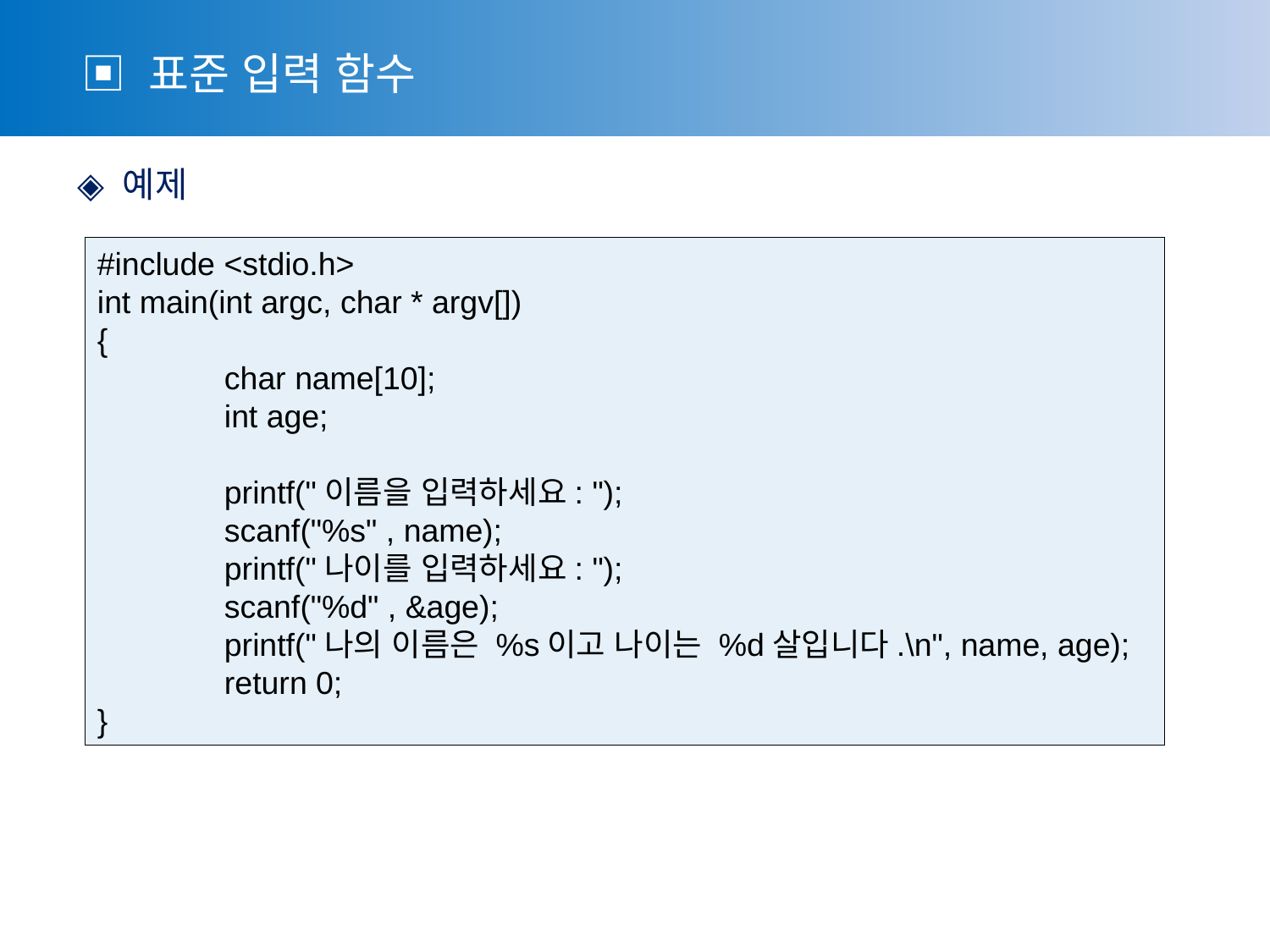

▣ 표준 입력 함수
 ◈ 예제
#include <stdio.h>
int main(int argc, char * argv[])
{
	char name[10];
	int age;

	printf("이름을 입력하세요: ");
	scanf("%s" , name);
	printf("나이를 입력하세요: ");
	scanf("%d" , &age);
	printf("나의 이름은 %s이고 나이는 %d살입니다.\n", name, age);
	return 0;
}